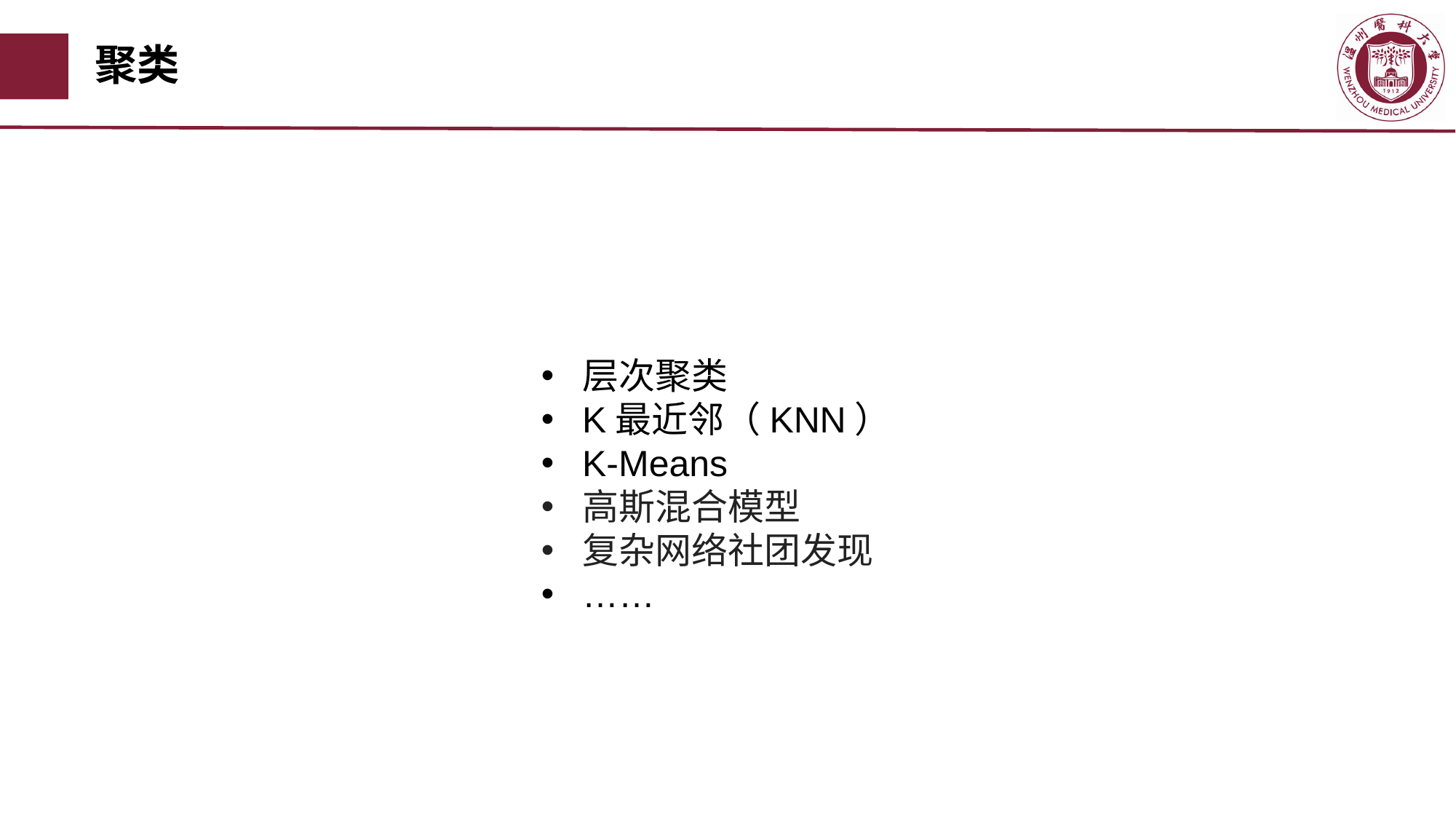

# 聚类
层次聚类
K最近邻（KNN）
K-Means
高斯混合模型
复杂网络社团发现
……